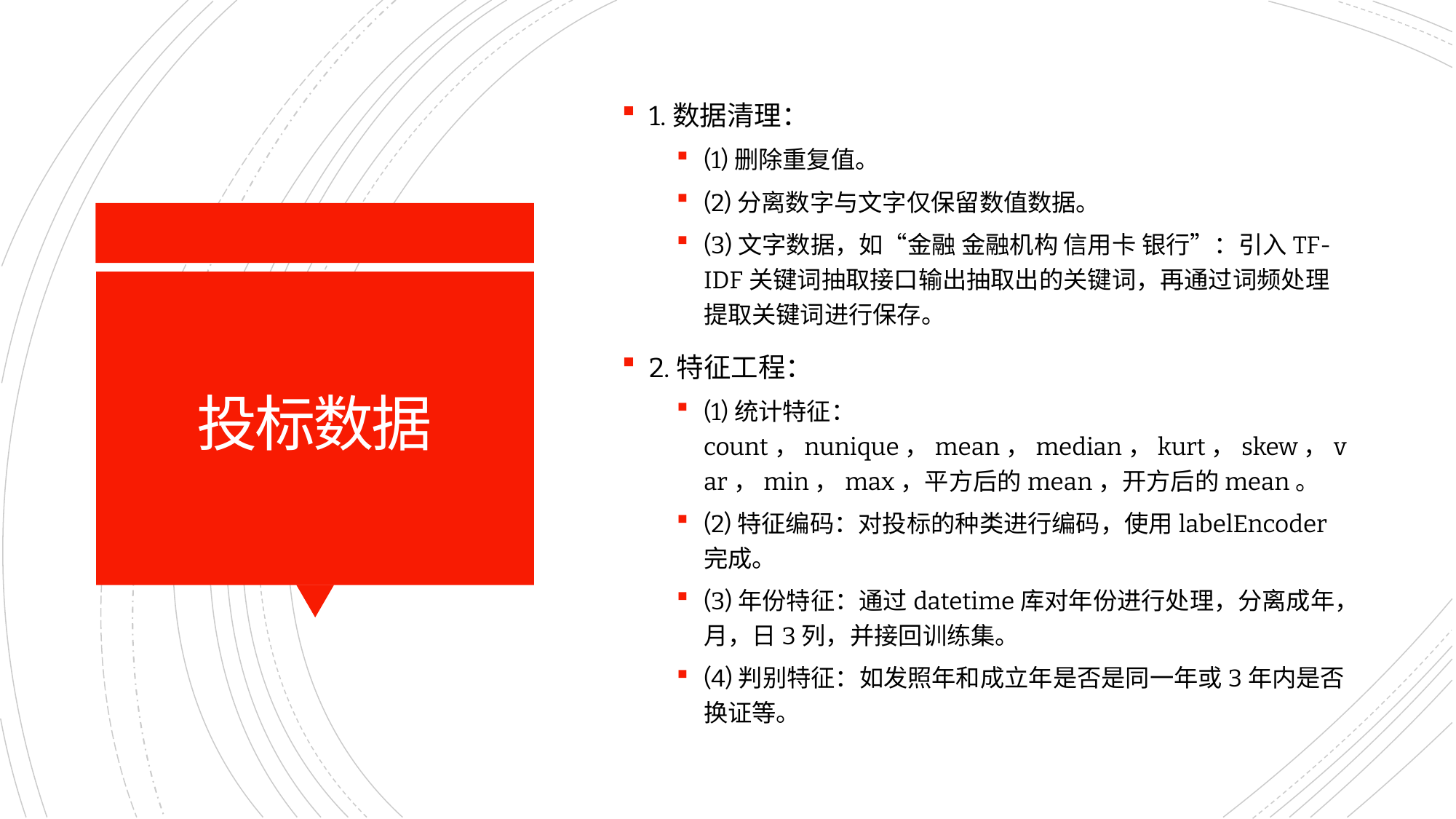

1.数据清理：
(1)删除重复值。
(2)分离数字与文字仅保留数值数据。
(3)文字数据，如“金融 金融机构 信用卡 银行”：引入TF-IDF关键词抽取接口输出抽取出的关键词，再通过词频处理提取关键词进行保存。
2.特征工程：
(1)统计特征：count，nunique，mean，median，kurt，skew，var，min，max，平方后的mean，开方后的mean。
(2)特征编码：对投标的种类进行编码，使用labelEncoder完成。
(3)年份特征：通过datetime库对年份进行处理，分离成年，月，日3列，并接回训练集。
(4)判别特征：如发照年和成立年是否是同一年或3年内是否换证等。
# 投标数据